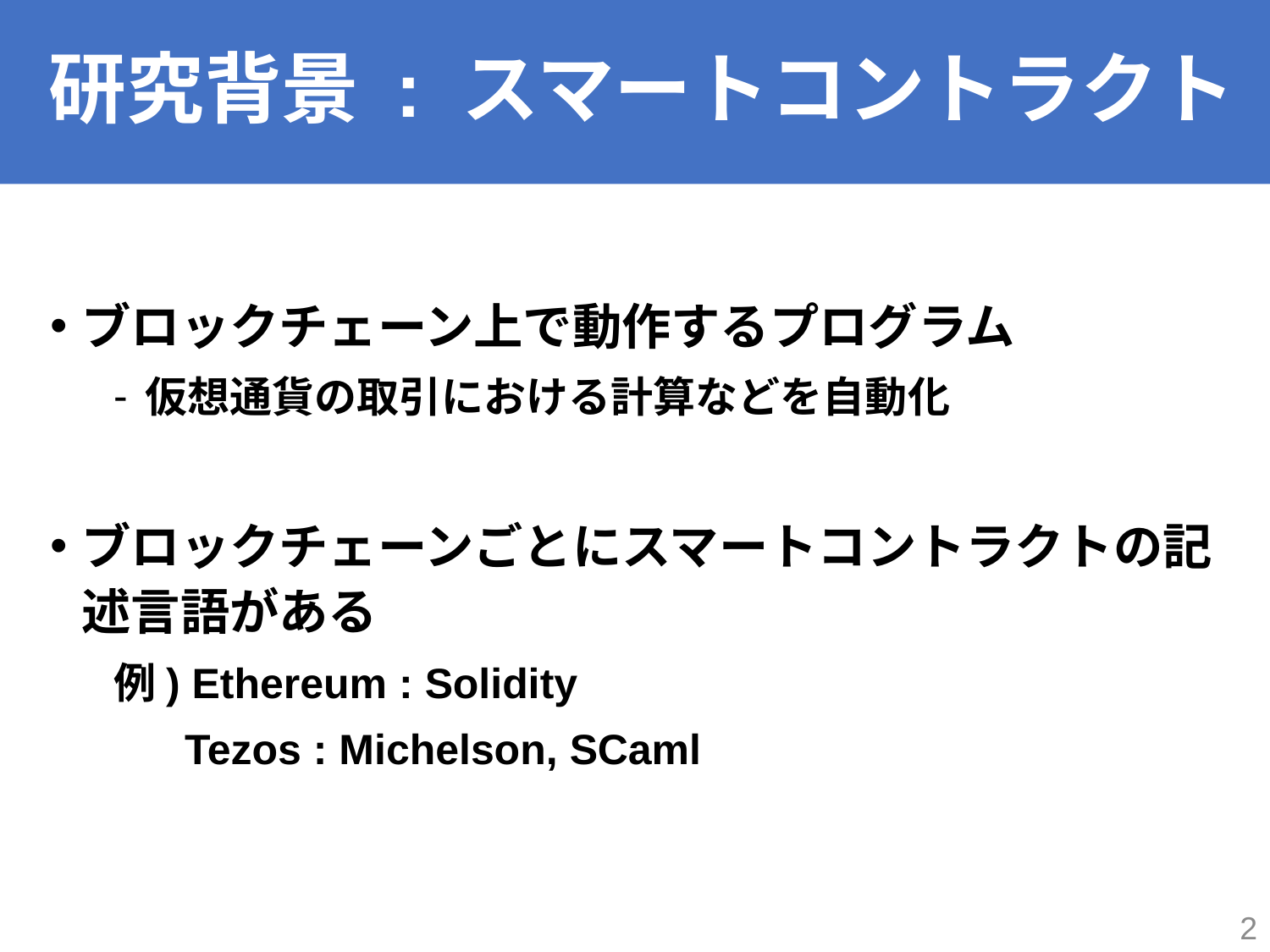

# 研究背景 : スマートコントラクト
ブロックチェーン上で動作するプログラム
仮想通貨の取引における計算などを自動化

ブロックチェーンごとにスマートコントラクトの記述言語がある
例) Ethereum : Solidity
      Tezos : Michelson, SCaml
2